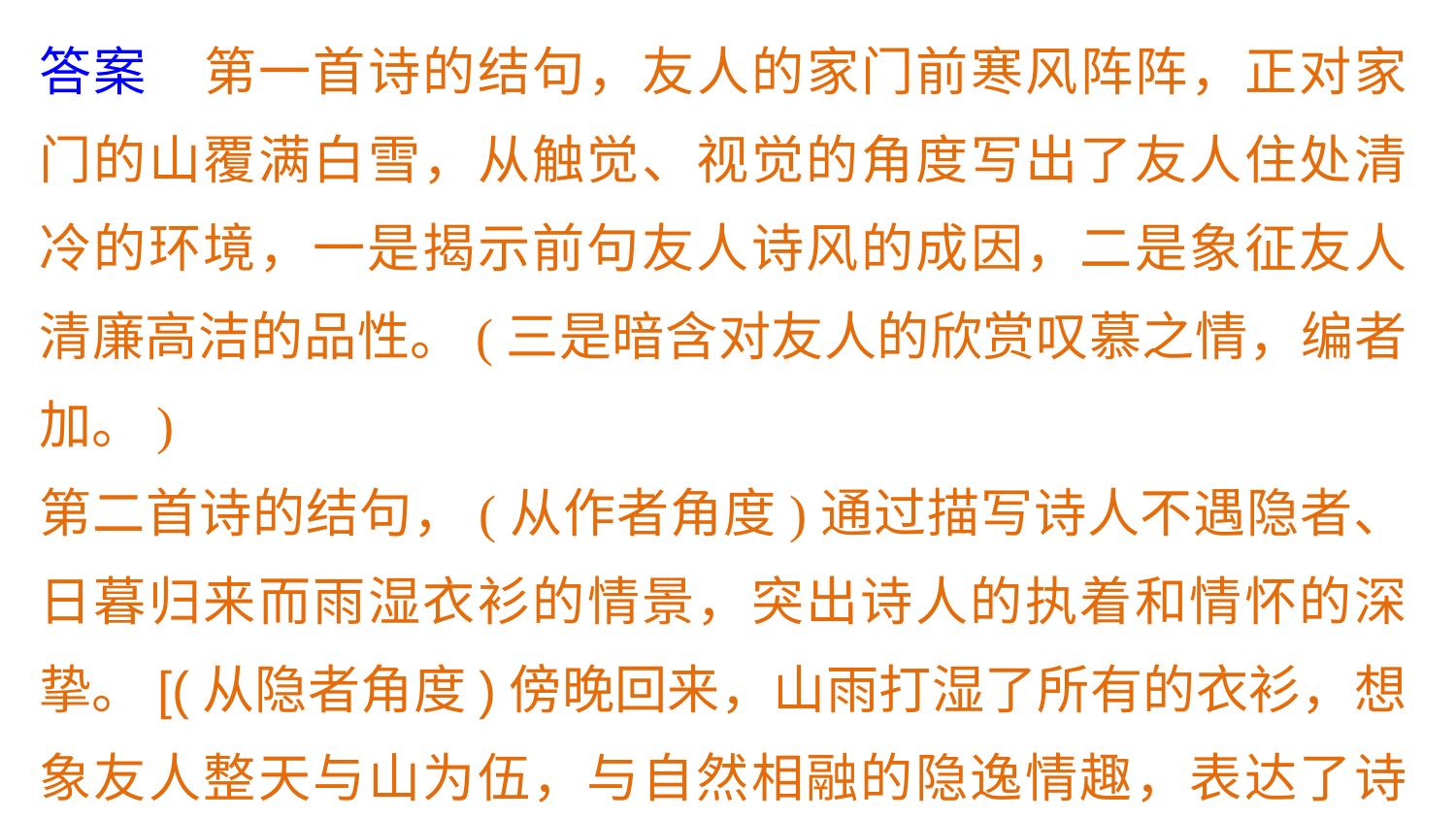

答案　第一首诗的结句，友人的家门前寒风阵阵，正对家门的山覆满白雪，从触觉、视觉的角度写出了友人住处清冷的环境，一是揭示前句友人诗风的成因，二是象征友人清廉高洁的品性。(三是暗含对友人的欣赏叹慕之情，编者加。)
第二首诗的结句，(从作者角度)通过描写诗人不遇隐者、日暮归来而雨湿衣衫的情景，突出诗人的执着和情怀的深挚。[(从隐者角度)傍晚回来，山雨打湿了所有的衣衫，想象友人整天与山为伍，与自然相融的隐逸情趣，表达了诗人对友人隐逸生活的羡慕之情。]